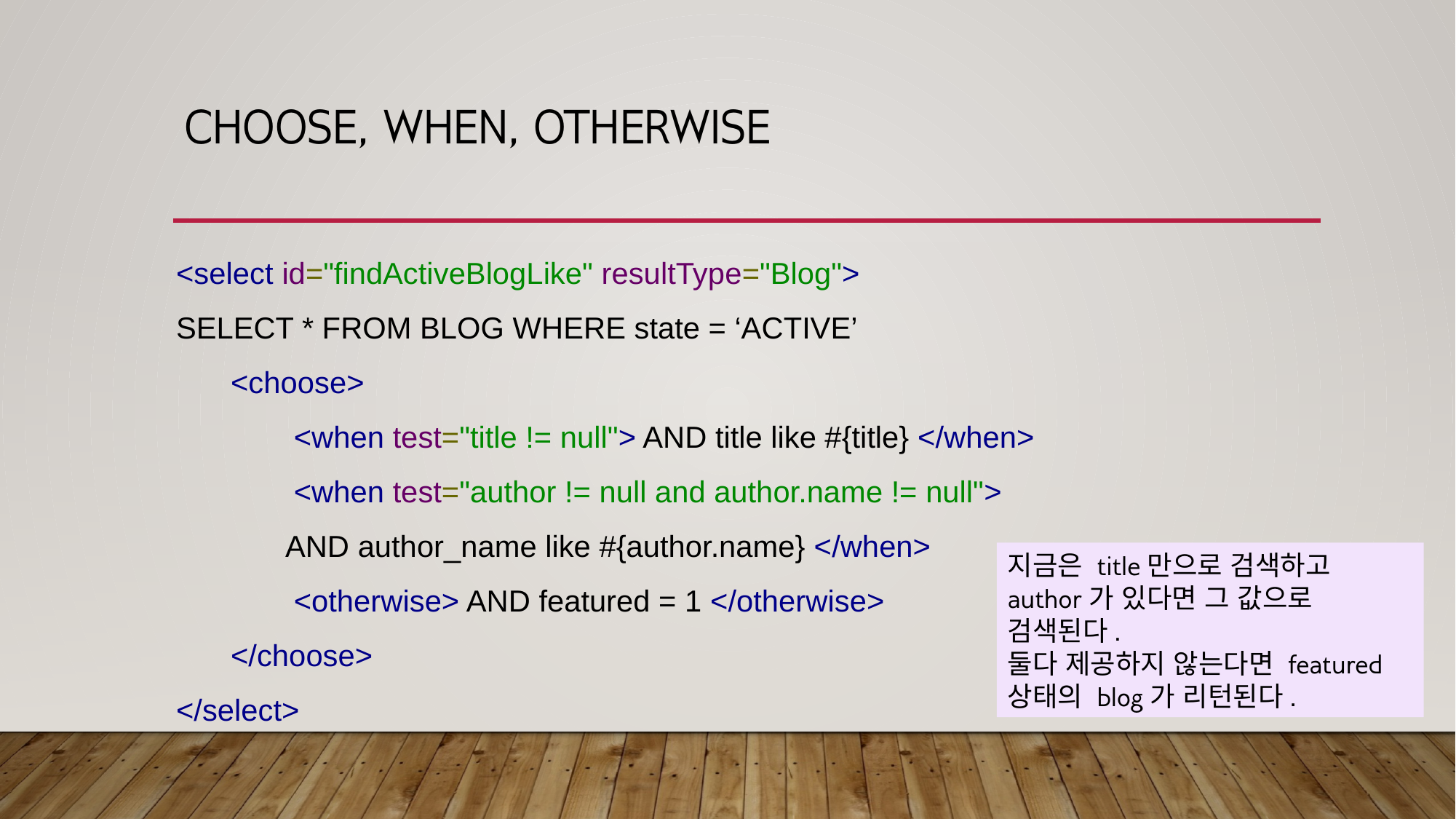

# CHOOSE, WHEN, OTHERWISE
<select id="findActiveBlogLike" resultType="Blog">
SELECT * FROM BLOG WHERE state = ‘ACTIVE’
<choose>
 <when test="title != null"> AND title like #{title} </when>
 <when test="author != null and author.name != null">
AND author_name like #{author.name} </when>
 <otherwise> AND featured = 1 </otherwise>
</choose>
</select>
지금은 title만으로 검색하고 author가 있다면 그 값으로 검색된다.
둘다 제공하지 않는다면 featured 상태의 blog가 리턴된다.